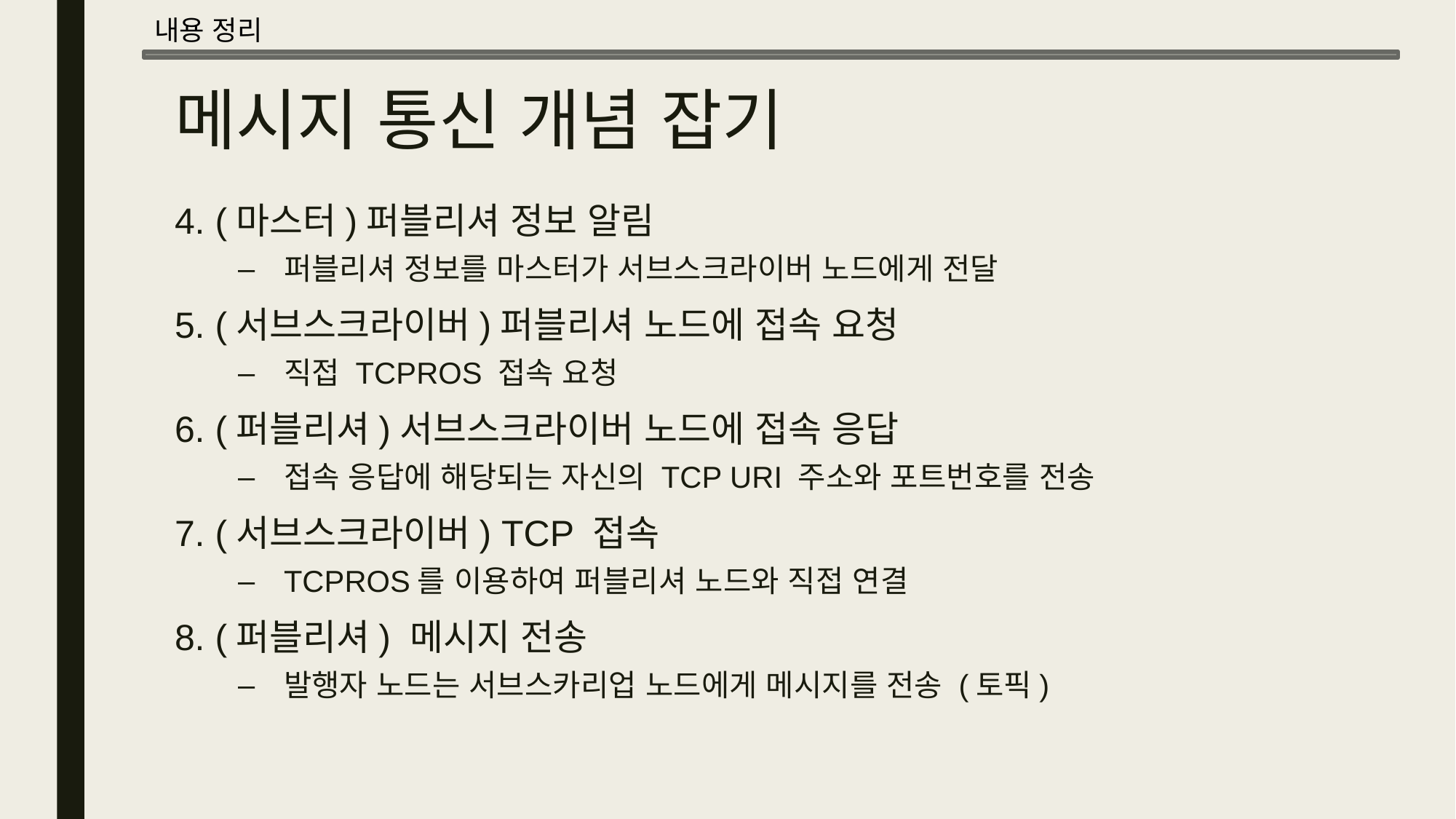

내용 정리

# 메시지 통신 개념 잡기
4. (마스터)퍼블리셔 정보 알림
퍼블리셔 정보를 마스터가 서브스크라이버 노드에게 전달
5. (서브스크라이버)퍼블리셔 노드에 접속 요청
직접 TCPROS 접속 요청
6. (퍼블리셔)서브스크라이버 노드에 접속 응답
접속 응답에 해당되는 자신의 TCP URI 주소와 포트번호를 전송
7. (서브스크라이버) TCP 접속
TCPROS를 이용하여 퍼블리셔 노드와 직접 연결
8. (퍼블리셔) 메시지 전송
발행자 노드는 서브스카리업 노드에게 메시지를 전송 (토픽)